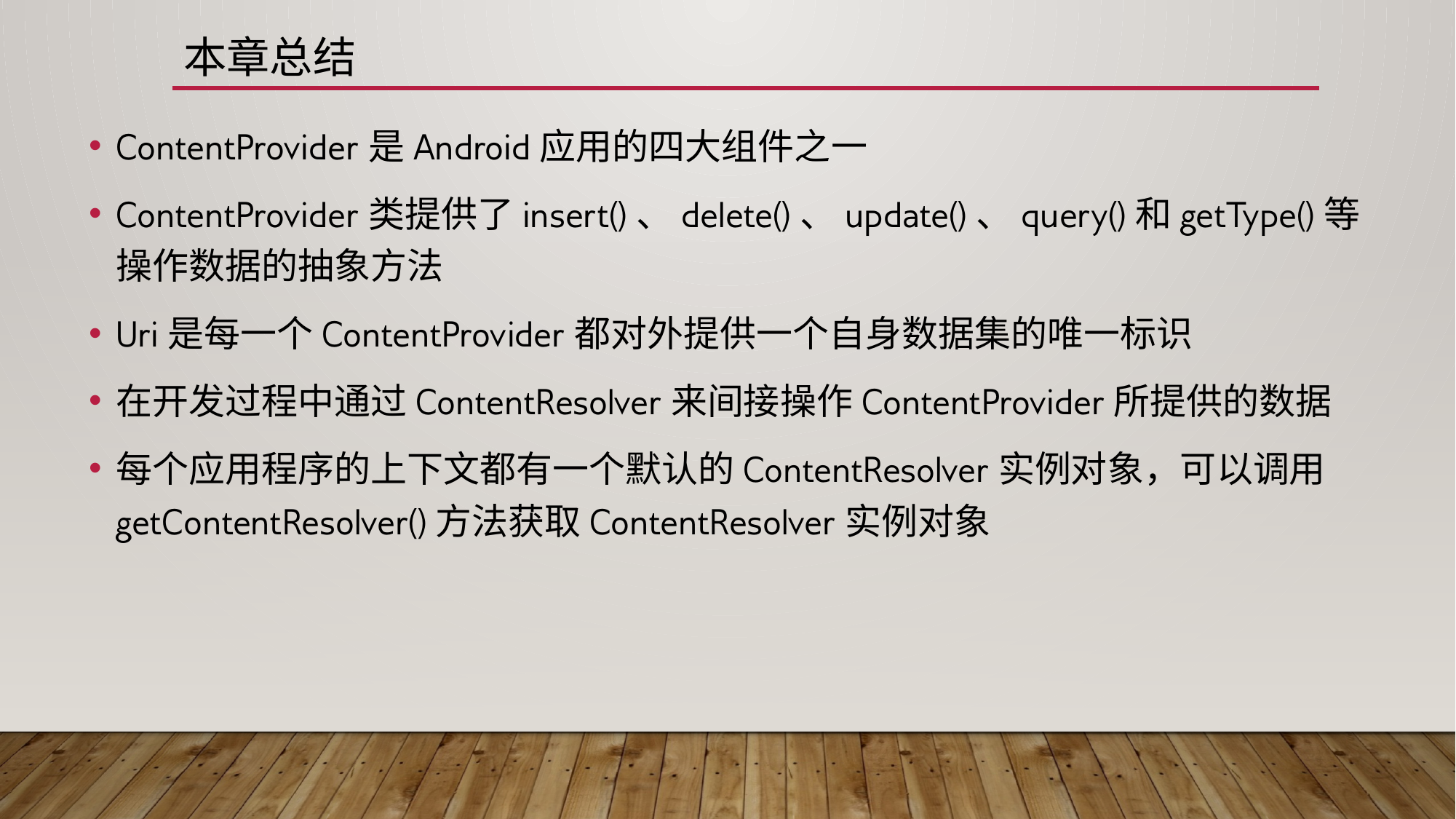

# 本章总结
ContentProvider是Android应用的四大组件之一
ContentProvider类提供了insert()、delete()、update()、query()和getType()等操作数据的抽象方法
Uri是每一个ContentProvider都对外提供一个自身数据集的唯一标识
在开发过程中通过ContentResolver来间接操作ContentProvider所提供的数据
每个应用程序的上下文都有一个默认的ContentResolver实例对象，可以调用getContentResolver()方法获取ContentResolver实例对象